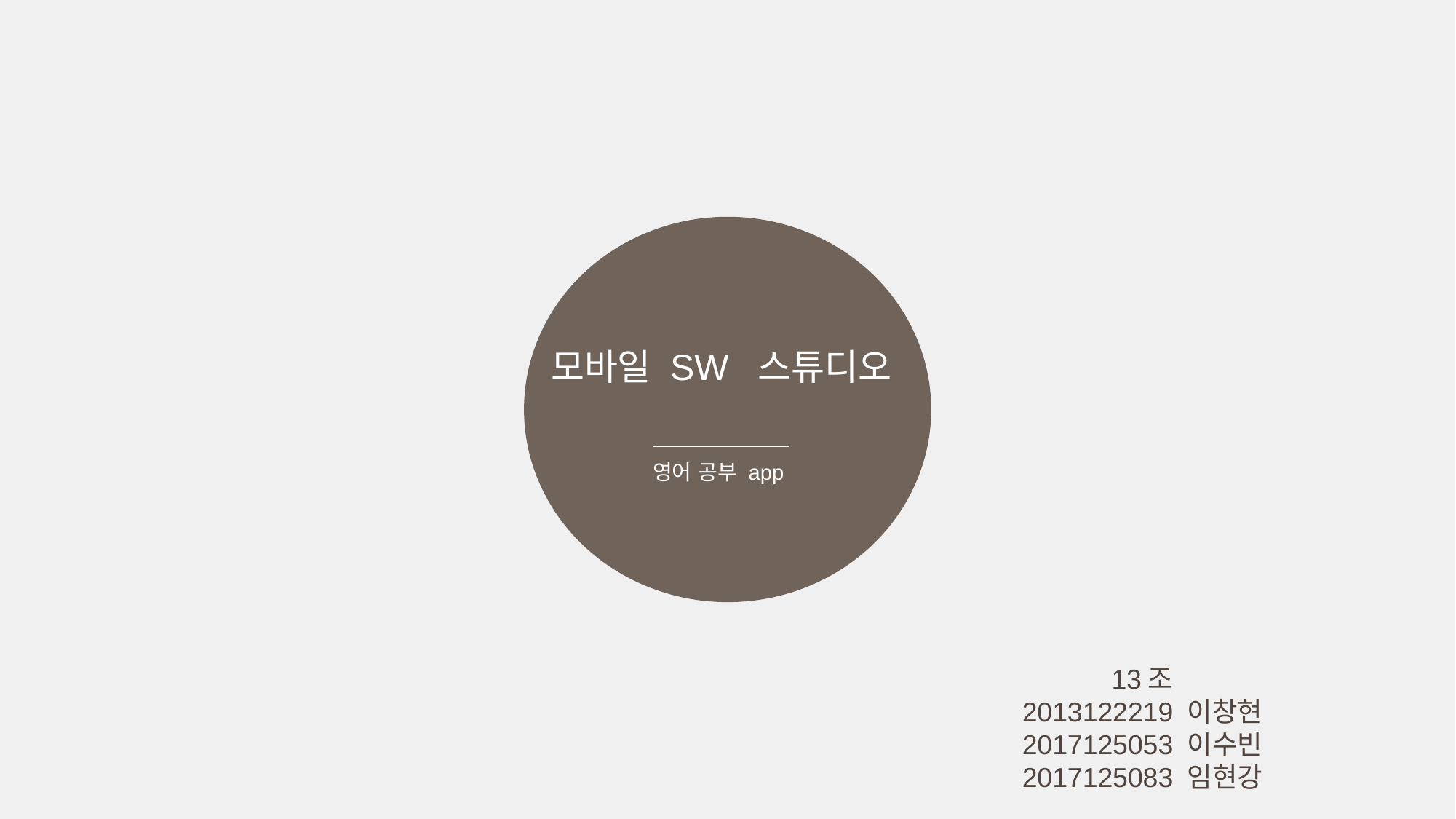

모바일 SW  스튜디오
영어 공부 app
13조
2013122219 이창현
2017125053 이수빈
2017125083 임현강